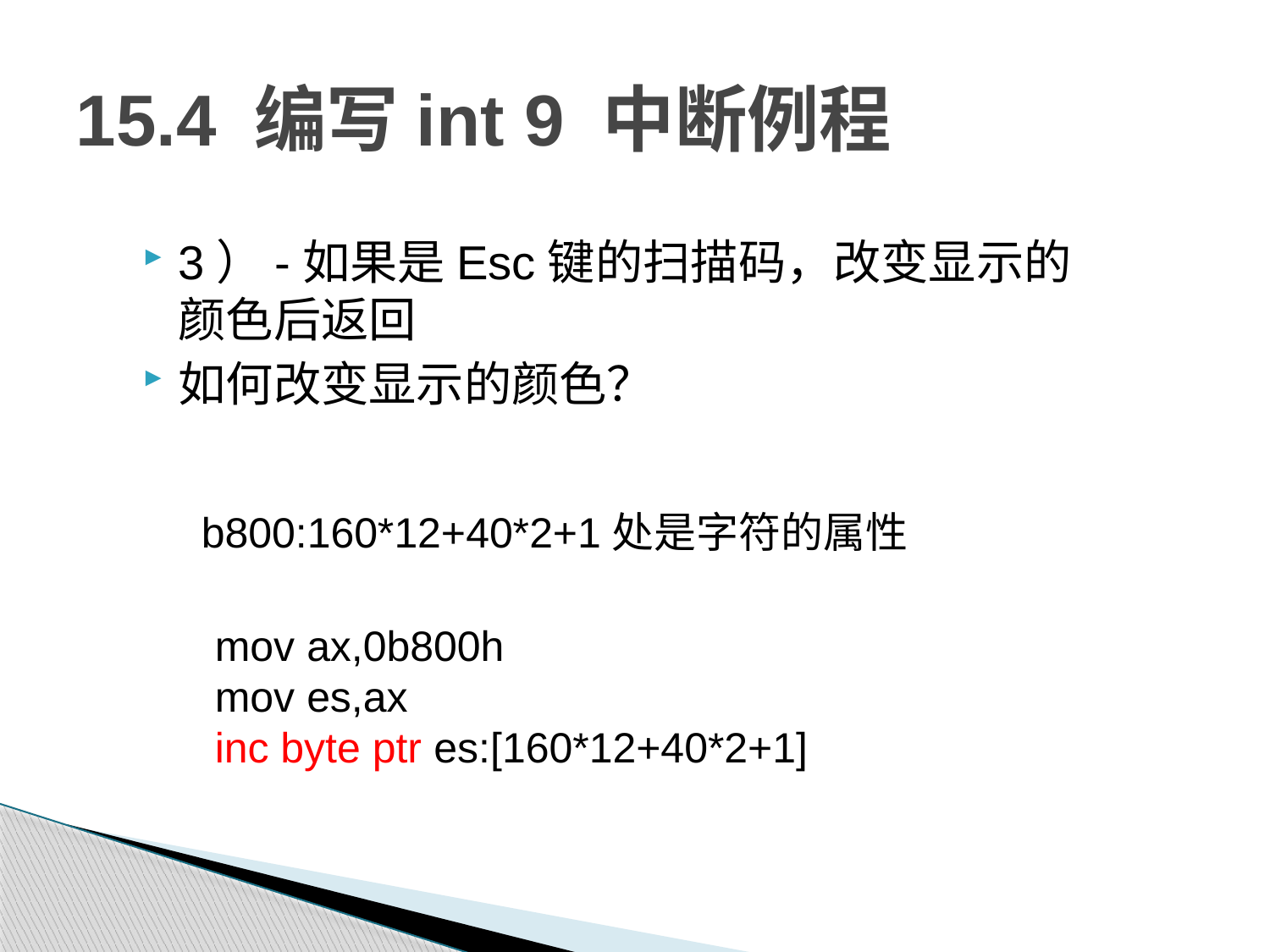

# 15.4 编写int 9 中断例程
3）-如果是Esc键的扫描码，改变显示的颜色后返回
如何改变显示的颜色？
b800:160*12+40*2+1处是字符的属性
    mov ax,0b800h
    mov es,ax
    inc byte ptr es:[160*12+40*2+1]